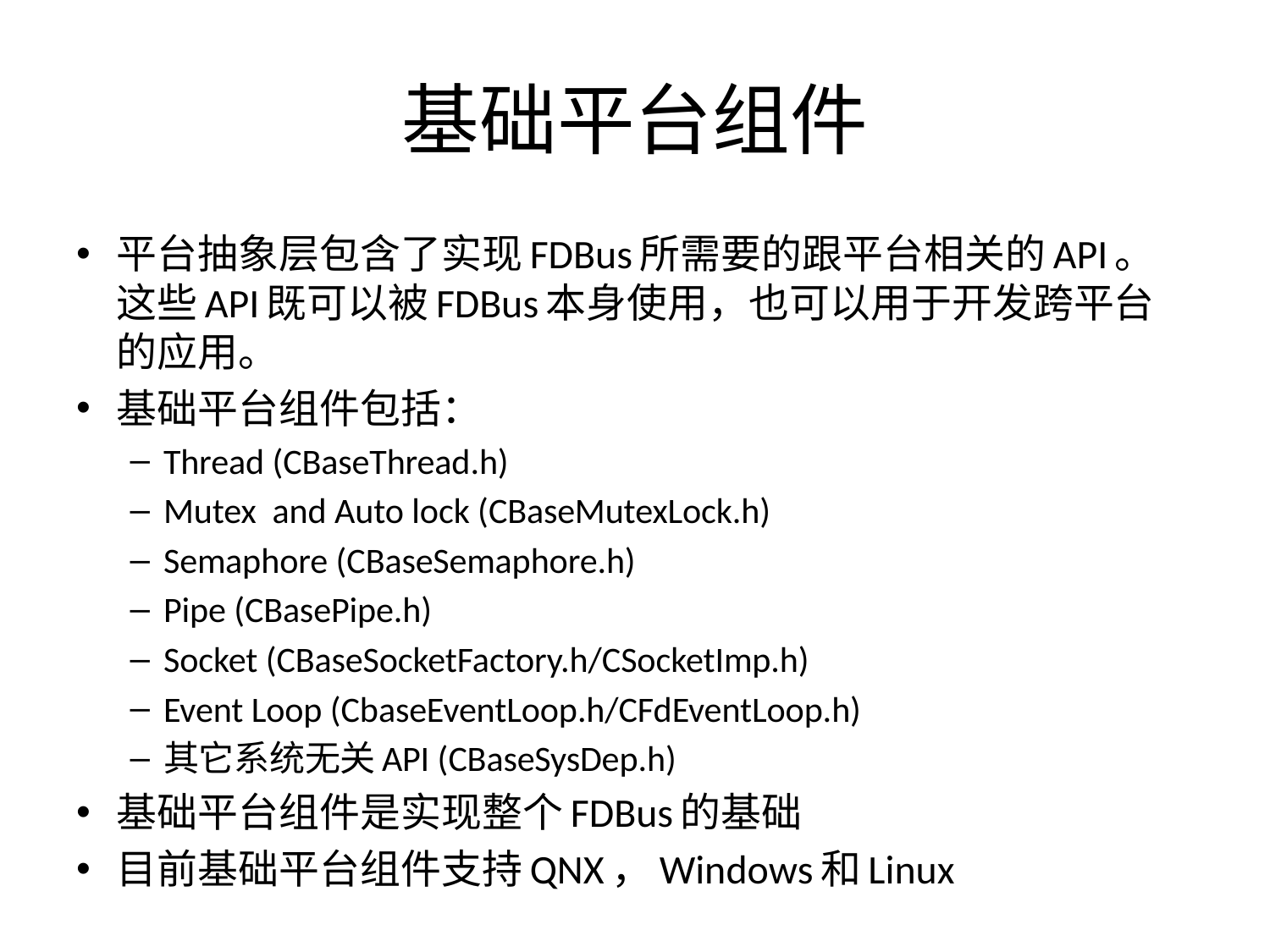

# 基础平台组件
平台抽象层包含了实现FDBus所需要的跟平台相关的API。这些API既可以被FDBus本身使用，也可以用于开发跨平台的应用。
基础平台组件包括：
Thread (CBaseThread.h)
Mutex  and Auto lock (CBaseMutexLock.h)
Semaphore (CBaseSemaphore.h)
Pipe (CBasePipe.h)
Socket (CBaseSocketFactory.h/CSocketImp.h)
Event Loop (CbaseEventLoop.h/CFdEventLoop.h)
其它系统无关API (CBaseSysDep.h)
基础平台组件是实现整个FDBus的基础
目前基础平台组件支持QNX，Windows和Linux